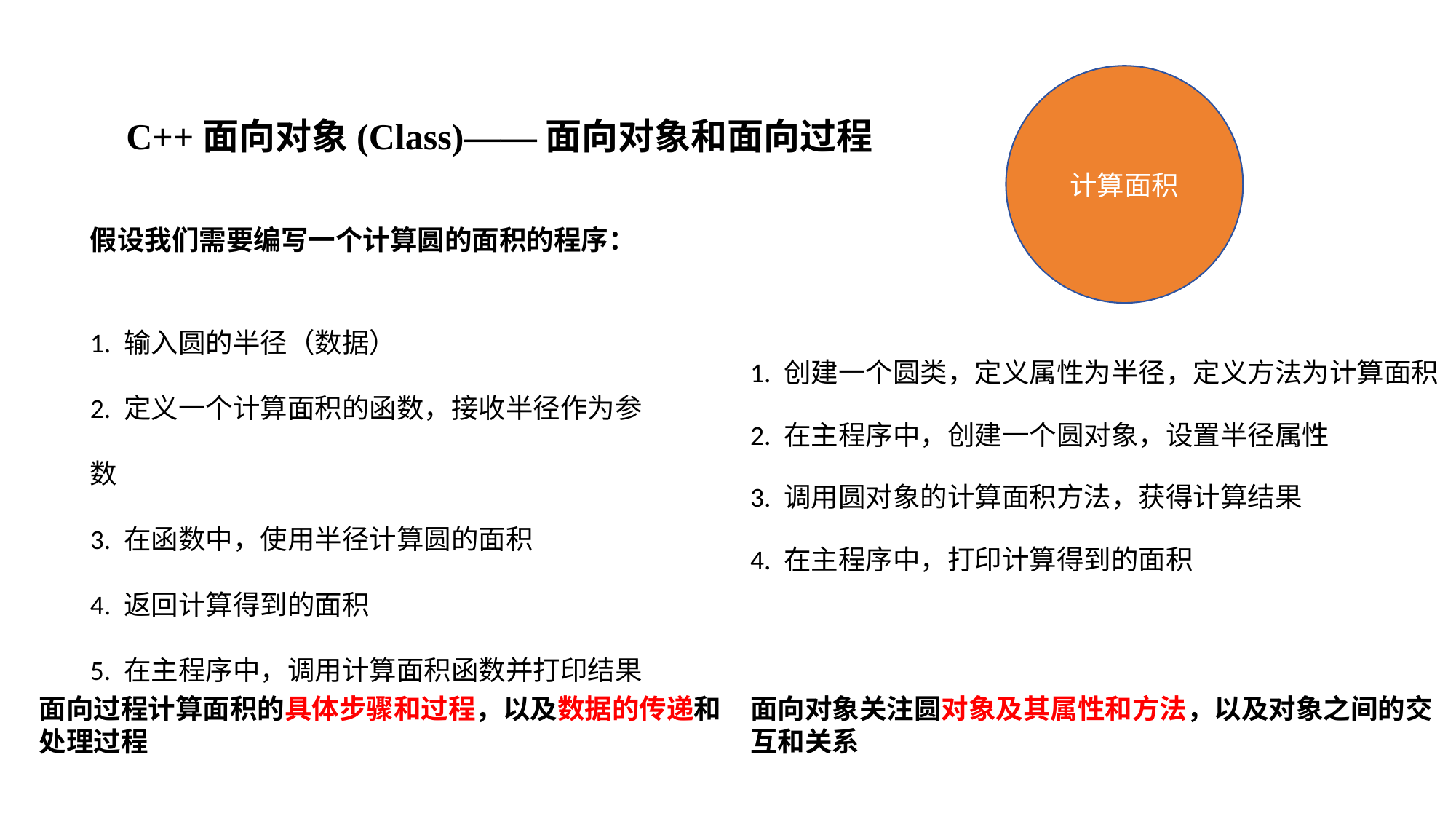

C++面向对象(Class)——面向对象和面向过程
计算面积
假设我们需要编写一个计算圆的面积的程序：
1. 输入圆的半径（数据）
2. 定义一个计算面积的函数，接收半径作为参数
3. 在函数中，使用半径计算圆的面积
4. 返回计算得到的面积
5. 在主程序中，调用计算面积函数并打印结果
1. 创建一个圆类，定义属性为半径，定义方法为计算面积
2. 在主程序中，创建一个圆对象，设置半径属性
3. 调用圆对象的计算面积方法，获得计算结果
4. 在主程序中，打印计算得到的面积
面向过程计算面积的具体步骤和过程，以及数据的传递和处理过程
面向对象关注圆对象及其属性和方法，以及对象之间的交互和关系